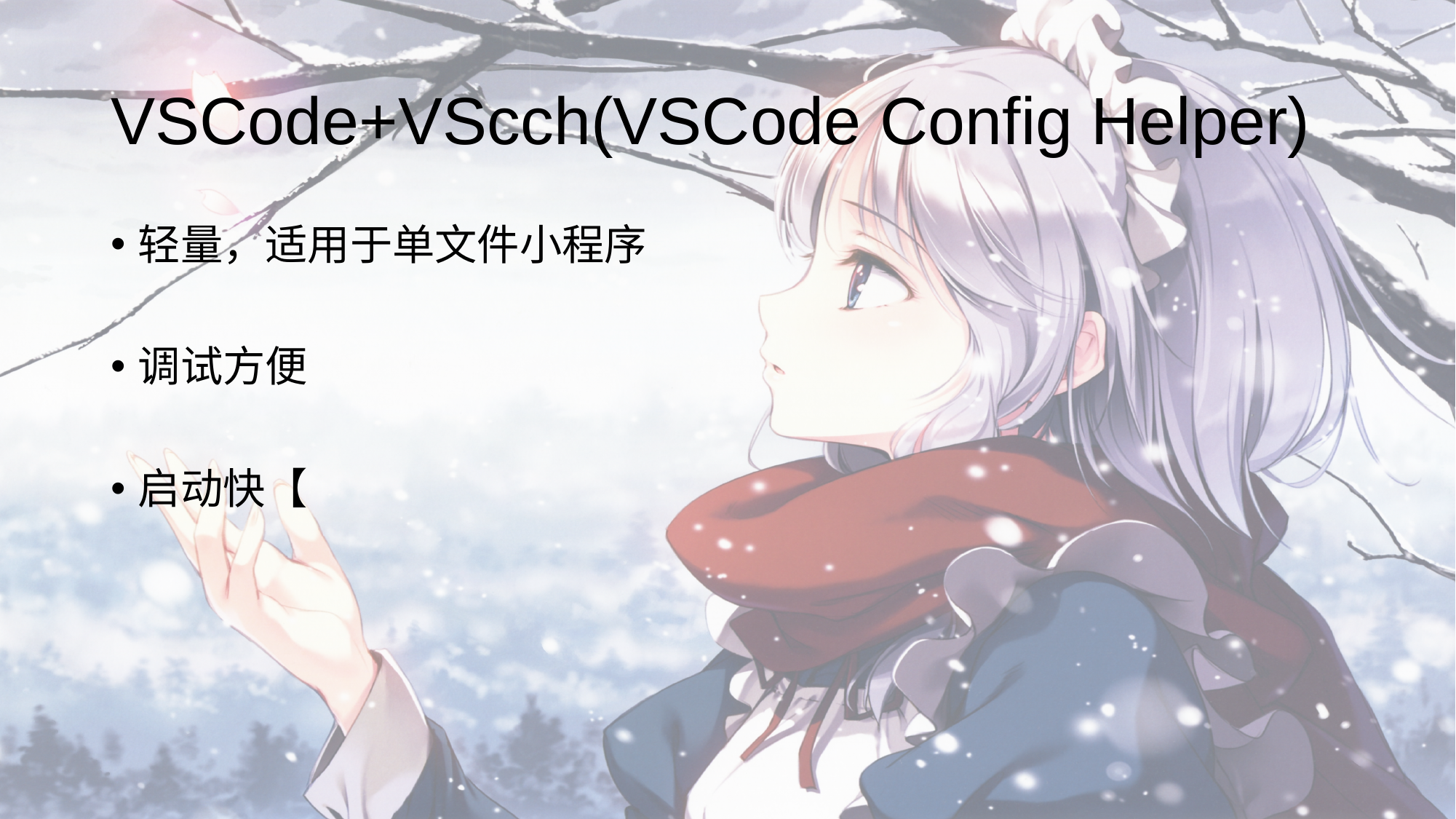

# VSCode+VScch(VSCode Config Helper)
轻量，适用于单文件小程序

调试方便

启动快【